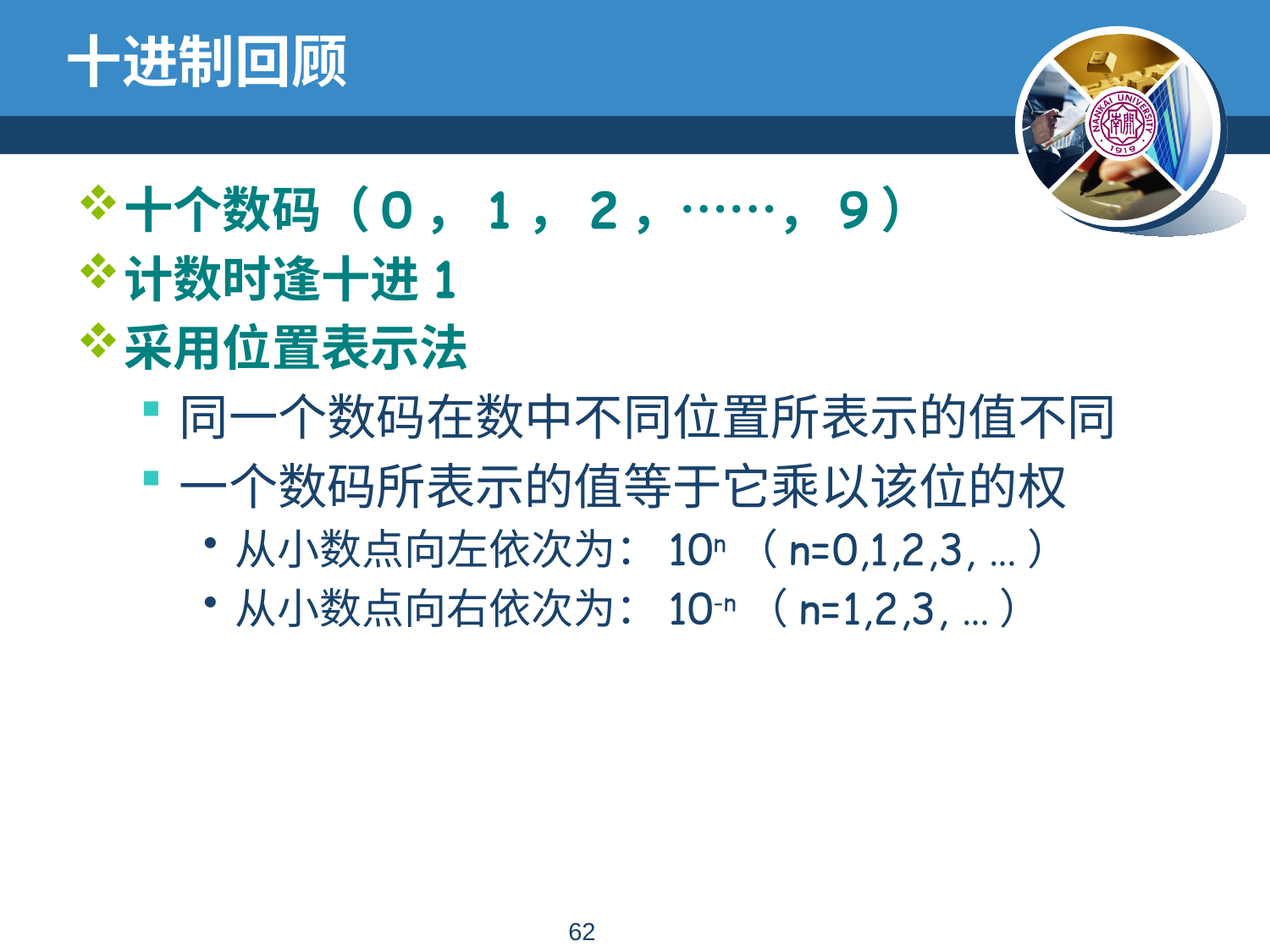

# 十进制回顾
十个数码（0，1，2，……，9）
计数时逢十进1
采用位置表示法
同一个数码在数中不同位置所表示的值不同
一个数码所表示的值等于它乘以该位的权
从小数点向左依次为：10n（n=0,1,2,3, …）
从小数点向右依次为：10-n（n=1,2,3, …）

62